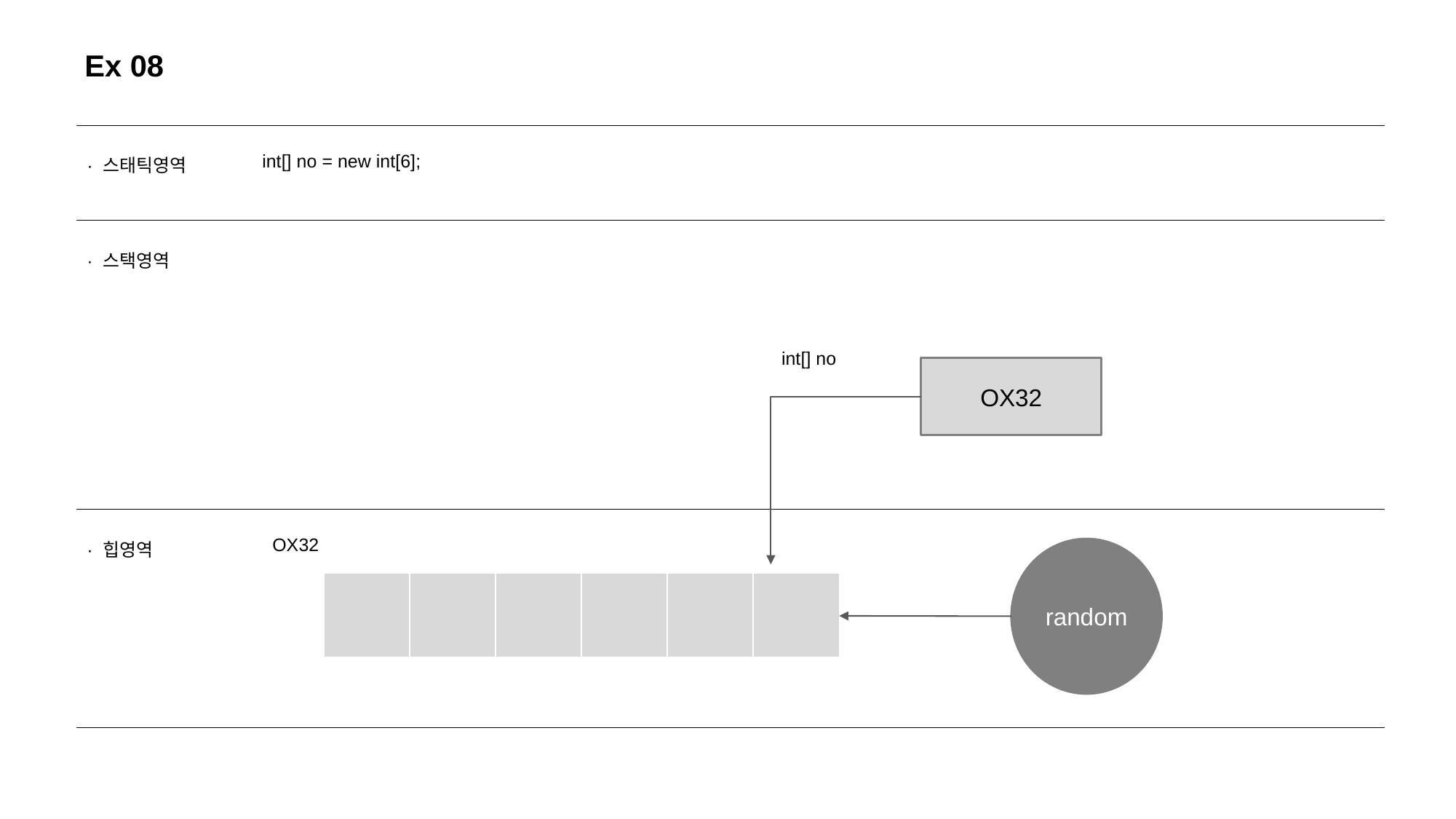

Ex 08
| ∙ 스태틱영역 | int[] no = new int[6]; |
| --- | --- |
| ∙ 스택영역 |  |
| ∙ 힙영역 | OX32 |
int[] no

OX32

random
|  |  |  |  |  |  |
| --- | --- | --- | --- | --- | --- |